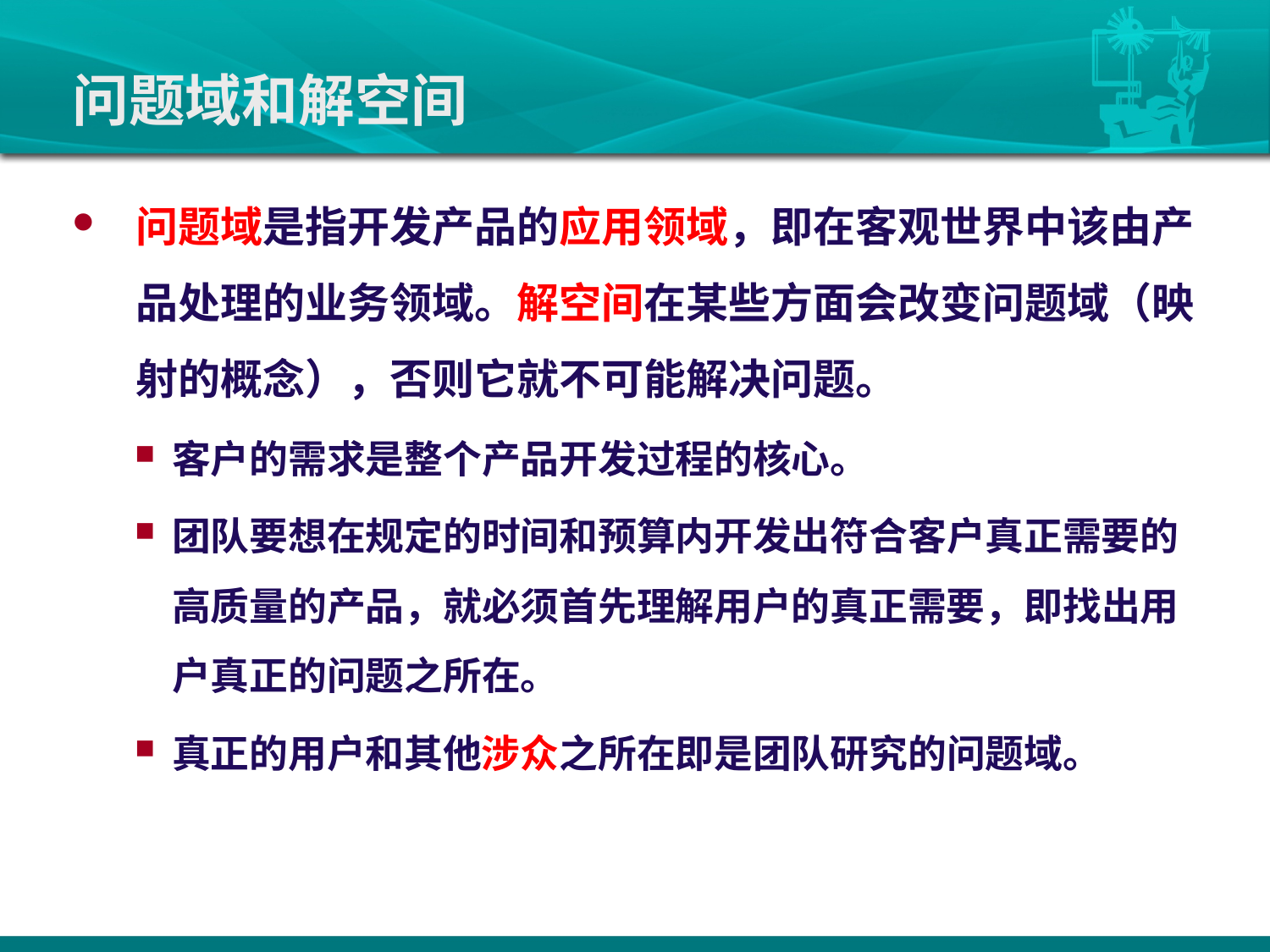

# 问题域和解空间
问题域是指开发产品的应用领域，即在客观世界中该由产品处理的业务领域。解空间在某些方面会改变问题域（映射的概念），否则它就不可能解决问题。
客户的需求是整个产品开发过程的核心。
团队要想在规定的时间和预算内开发出符合客户真正需要的高质量的产品，就必须首先理解用户的真正需要，即找出用户真正的问题之所在。
真正的用户和其他涉众之所在即是团队研究的问题域。